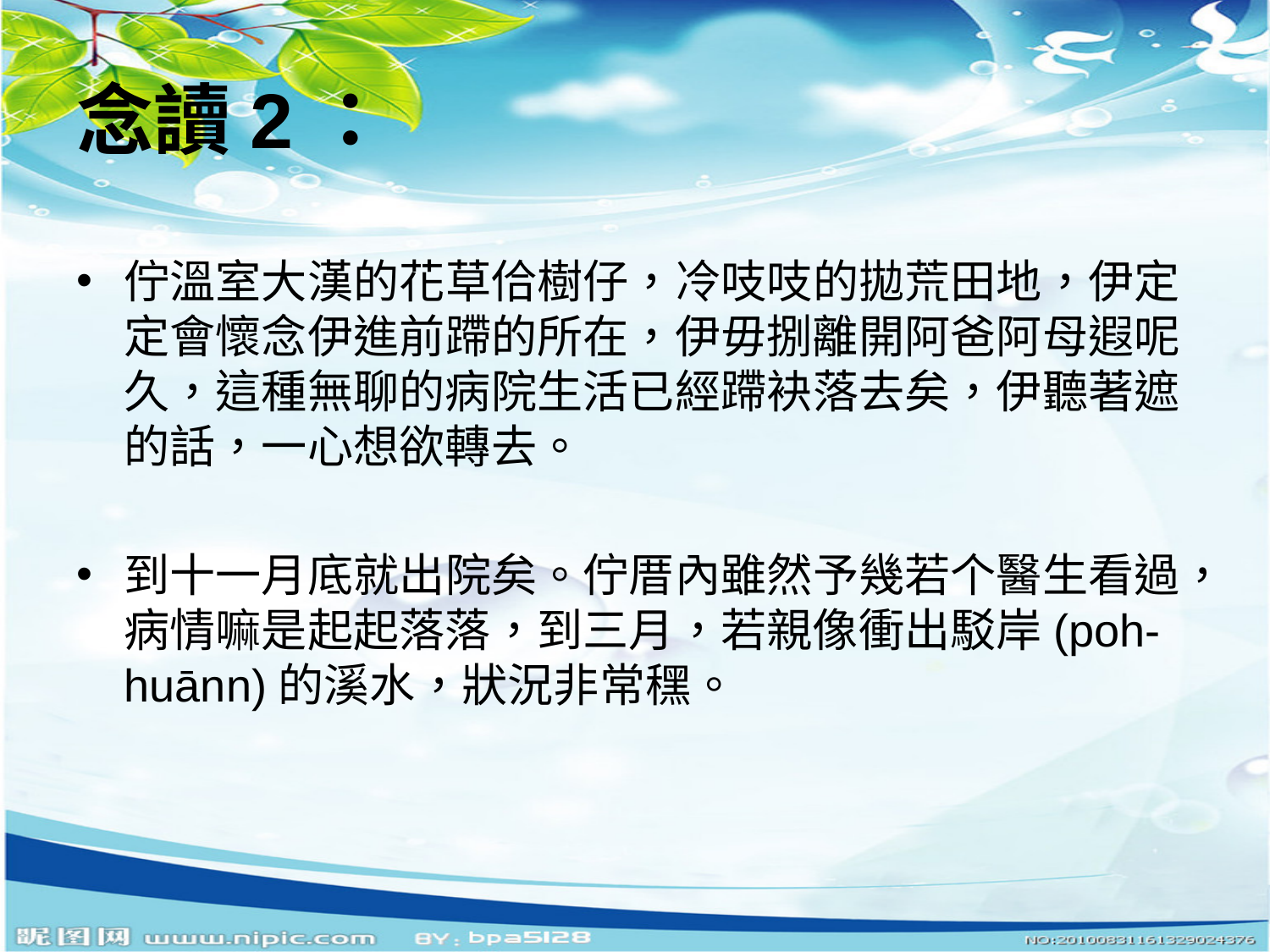

# 念讀2：
佇溫室大漢的花草佮樹仔，冷吱吱的拋荒田地，伊定定會懷念伊進前蹛的所在，伊毋捌離開阿爸阿母遐呢久，這種無聊的病院生活已經蹛袂落去矣，伊聽著遮的話，一心想欲轉去。

到十一月底就出院矣。佇厝內雖然予幾若个醫生看過，病情嘛是起起落落，到三月，若親像衝出駁岸(poh-huānn)的溪水，狀況非常䆀。